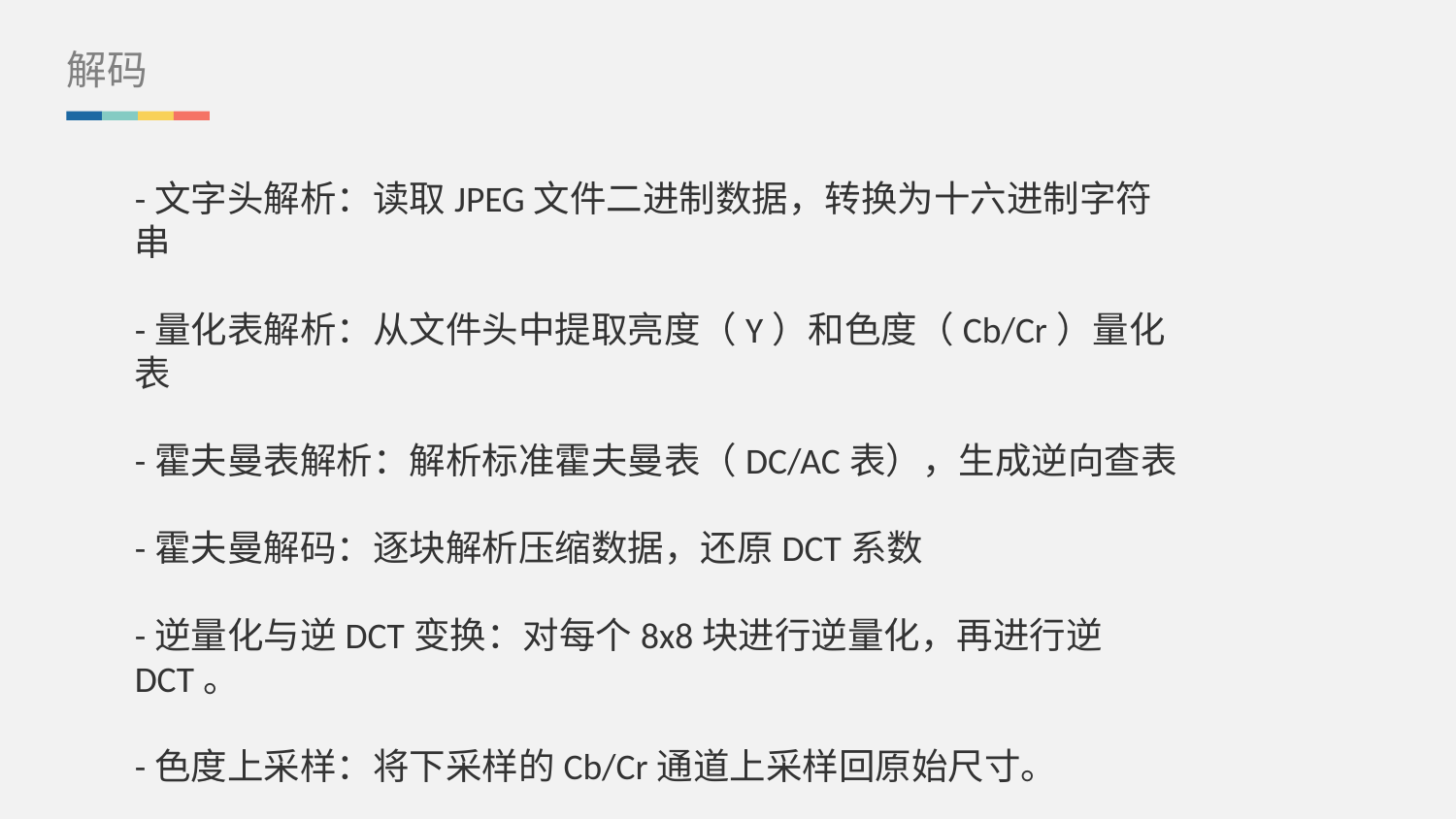

解码

-文字头解析：读取JPEG文件二进制数据，转换为十六进制字符串

-量化表解析：从文件头中提取亮度（Y）和色度（Cb/Cr）量化表

-霍夫曼表解析：解析标准霍夫曼表（DC/AC表），生成逆向查表

-霍夫曼解码：逐块解析压缩数据，还原DCT系数

-逆量化与逆DCT变换：对每个8x8块进行逆量化，再进行逆DCT。

-色度上采样：将下采样的Cb/Cr通道上采样回原始尺寸。

-颜色空间转换：从YCbCr回到RGB